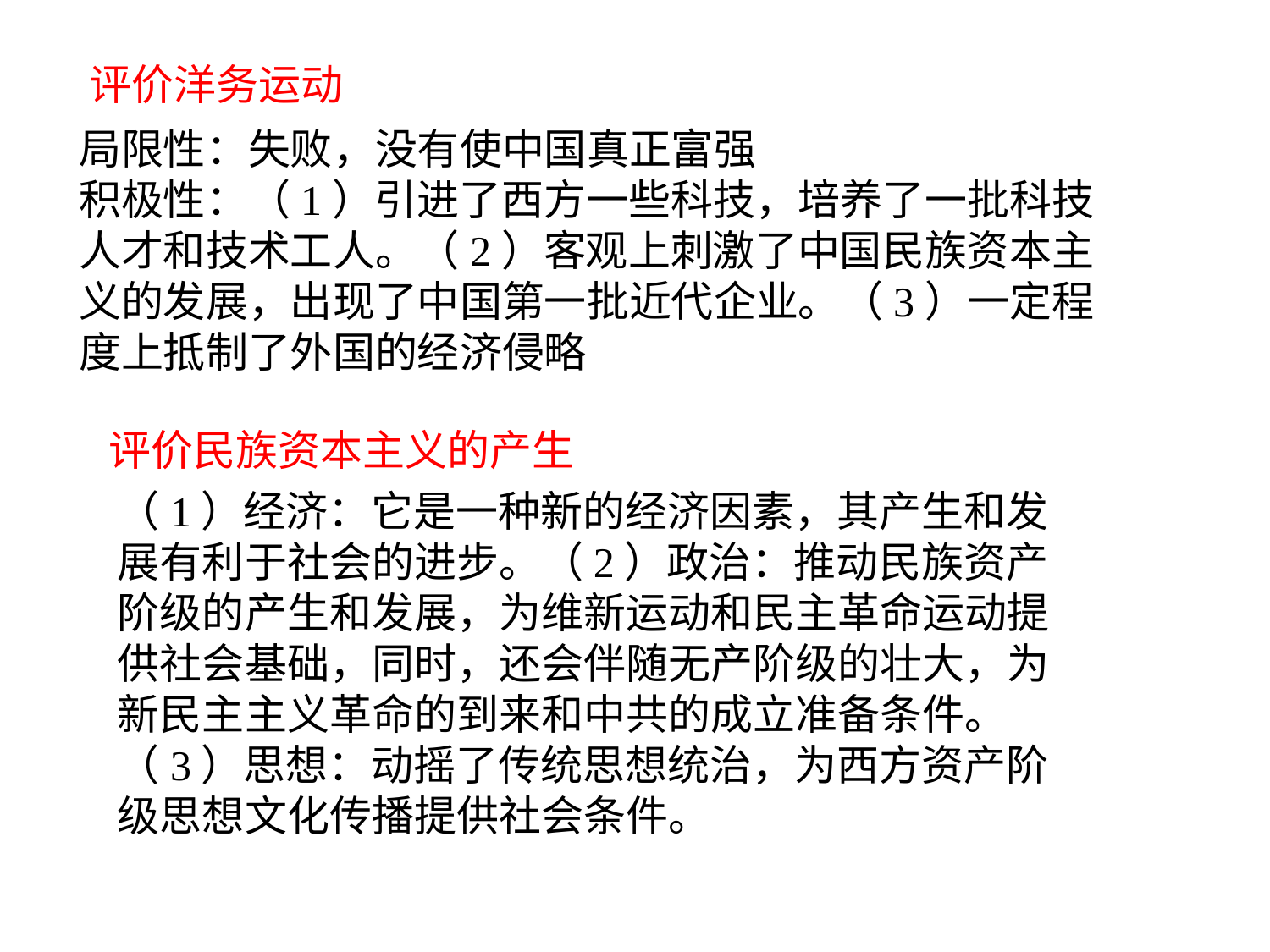

评价洋务运动
局限性：失败，没有使中国真正富强
积极性：（1）引进了西方一些科技，培养了一批科技人才和技术工人。（2）客观上刺激了中国民族资本主义的发展，出现了中国第一批近代企业。（3）一定程度上抵制了外国的经济侵略
评价民族资本主义的产生
（1）经济：它是一种新的经济因素，其产生和发展有利于社会的进步。（2）政治：推动民族资产阶级的产生和发展，为维新运动和民主革命运动提供社会基础，同时，还会伴随无产阶级的壮大，为新民主主义革命的到来和中共的成立准备条件。（3）思想：动摇了传统思想统治，为西方资产阶级思想文化传播提供社会条件。